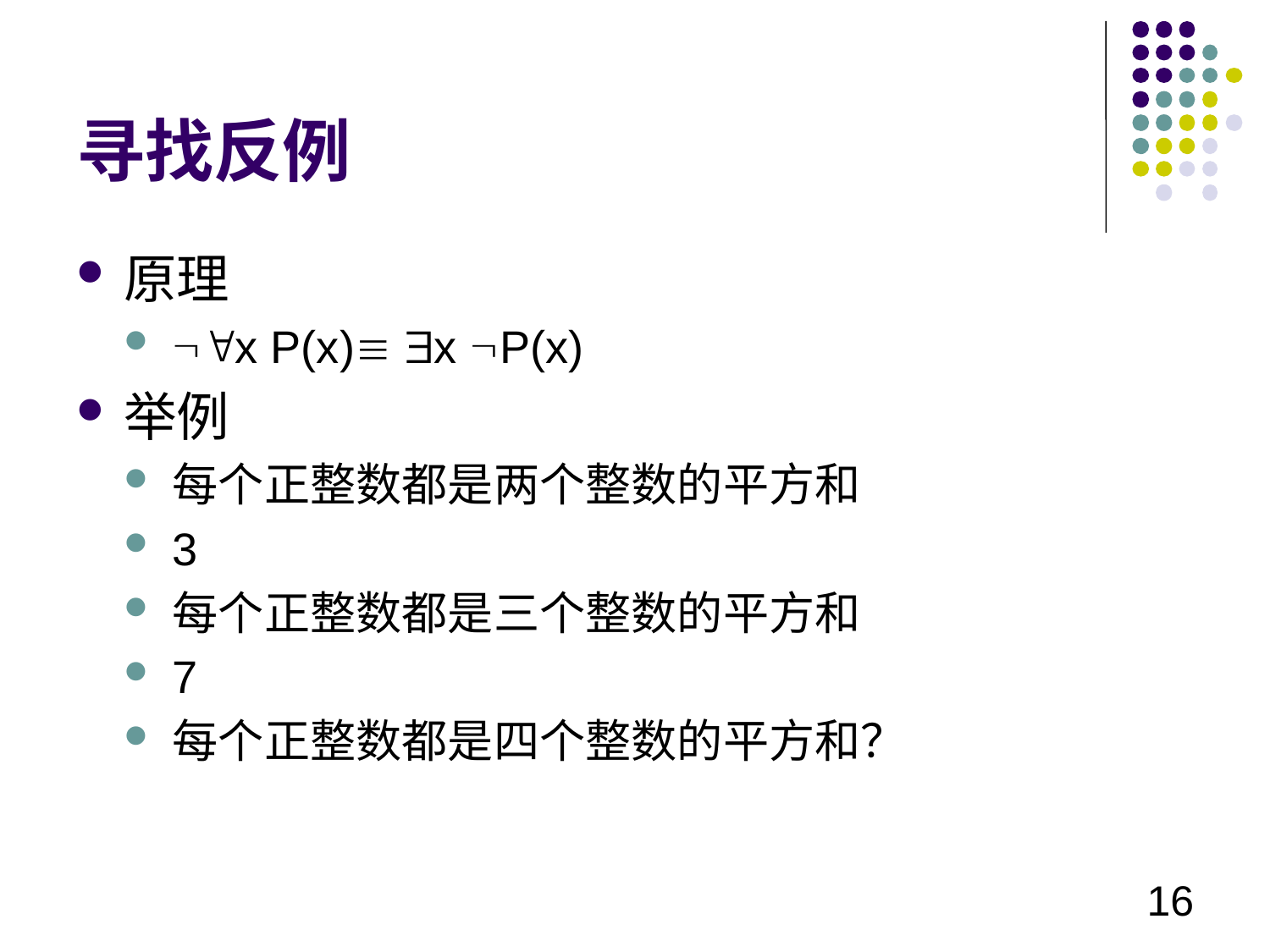

# 寻找反例
原理
¬∀x P(x)≡ ∃x ¬P(x)
举例
每个正整数都是两个整数的平方和
3
每个正整数都是三个整数的平方和
7
每个正整数都是四个整数的平方和？

16